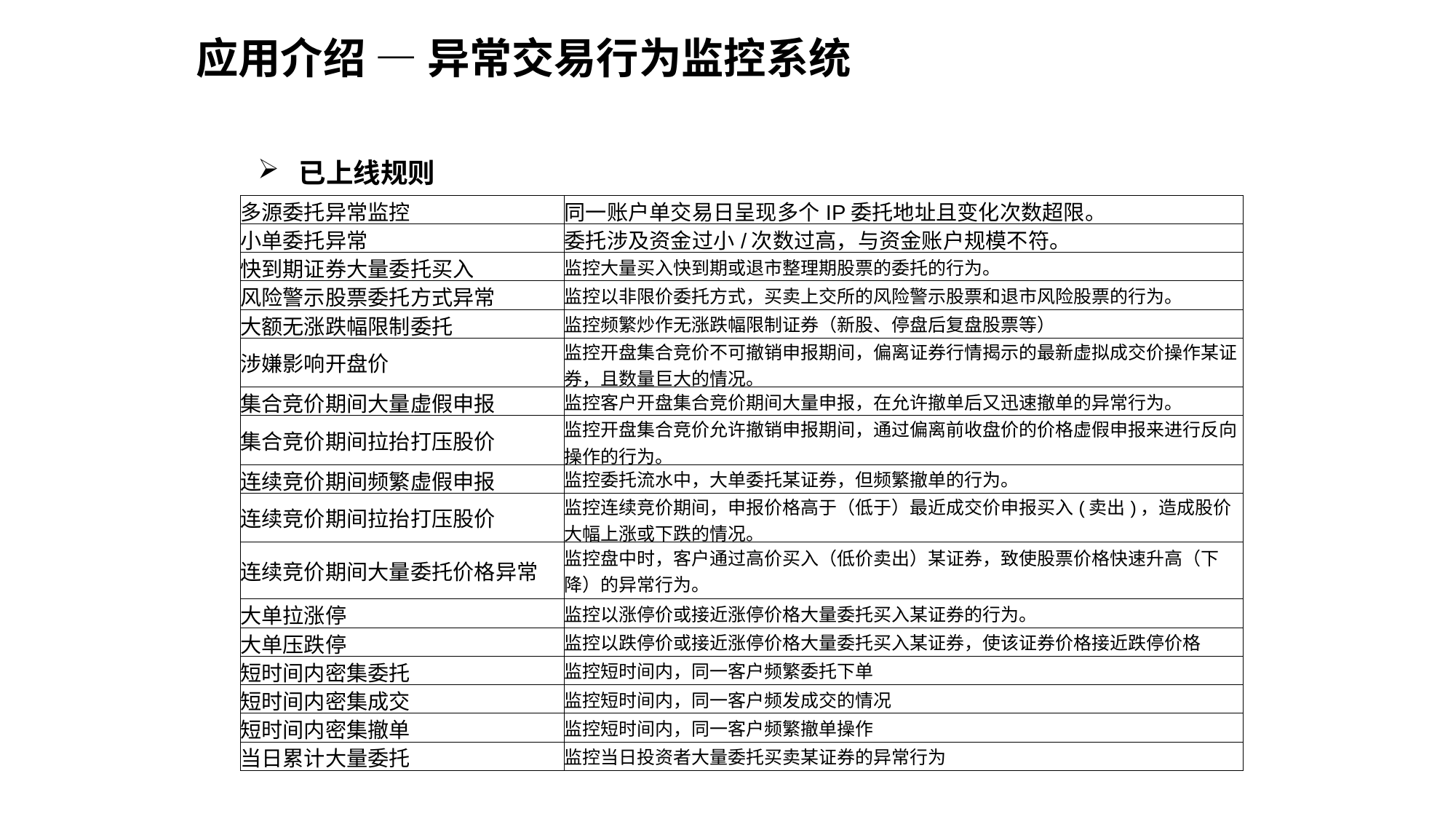

应用介绍 — 异常交易行为监控系统
已上线规则
| 多源委托异常监控 | 同一账户单交易日呈现多个IP委托地址且变化次数超限。 |
| --- | --- |
| 小单委托异常 | 委托涉及资金过小/次数过高，与资金账户规模不符。 |
| 快到期证券大量委托买入 | 监控大量买入快到期或退市整理期股票的委托的行为。 |
| 风险警示股票委托方式异常 | 监控以非限价委托方式，买卖上交所的风险警示股票和退市风险股票的行为。 |
| 大额无涨跌幅限制委托 | 监控频繁炒作无涨跌幅限制证券（新股、停盘后复盘股票等） |
| 涉嫌影响开盘价 | 监控开盘集合竞价不可撤销申报期间，偏离证券行情揭示的最新虚拟成交价操作某证券，且数量巨大的情况。 |
| 集合竞价期间大量虚假申报 | 监控客户开盘集合竞价期间大量申报，在允许撤单后又迅速撤单的异常行为。 |
| 集合竞价期间拉抬打压股价 | 监控开盘集合竞价允许撤销申报期间，通过偏离前收盘价的价格虚假申报来进行反向操作的行为。 |
| 连续竞价期间频繁虚假申报 | 监控委托流水中，大单委托某证券，但频繁撤单的行为。 |
| 连续竞价期间拉抬打压股价 | 监控连续竞价期间，申报价格高于（低于）最近成交价申报买入(卖出)，造成股价大幅上涨或下跌的情况。 |
| 连续竞价期间大量委托价格异常 | 监控盘中时，客户通过高价买入（低价卖出）某证券，致使股票价格快速升高（下降）的异常行为。 |
| 大单拉涨停 | 监控以涨停价或接近涨停价格大量委托买入某证券的行为。 |
| 大单压跌停 | 监控以跌停价或接近涨停价格大量委托买入某证券，使该证券价格接近跌停价格 |
| 短时间内密集委托 | 监控短时间内，同一客户频繁委托下单 |
| 短时间内密集成交 | 监控短时间内，同一客户频发成交的情况 |
| 短时间内密集撤单 | 监控短时间内，同一客户频繁撤单操作 |
| 当日累计大量委托 | 监控当日投资者大量委托买卖某证券的异常行为 |